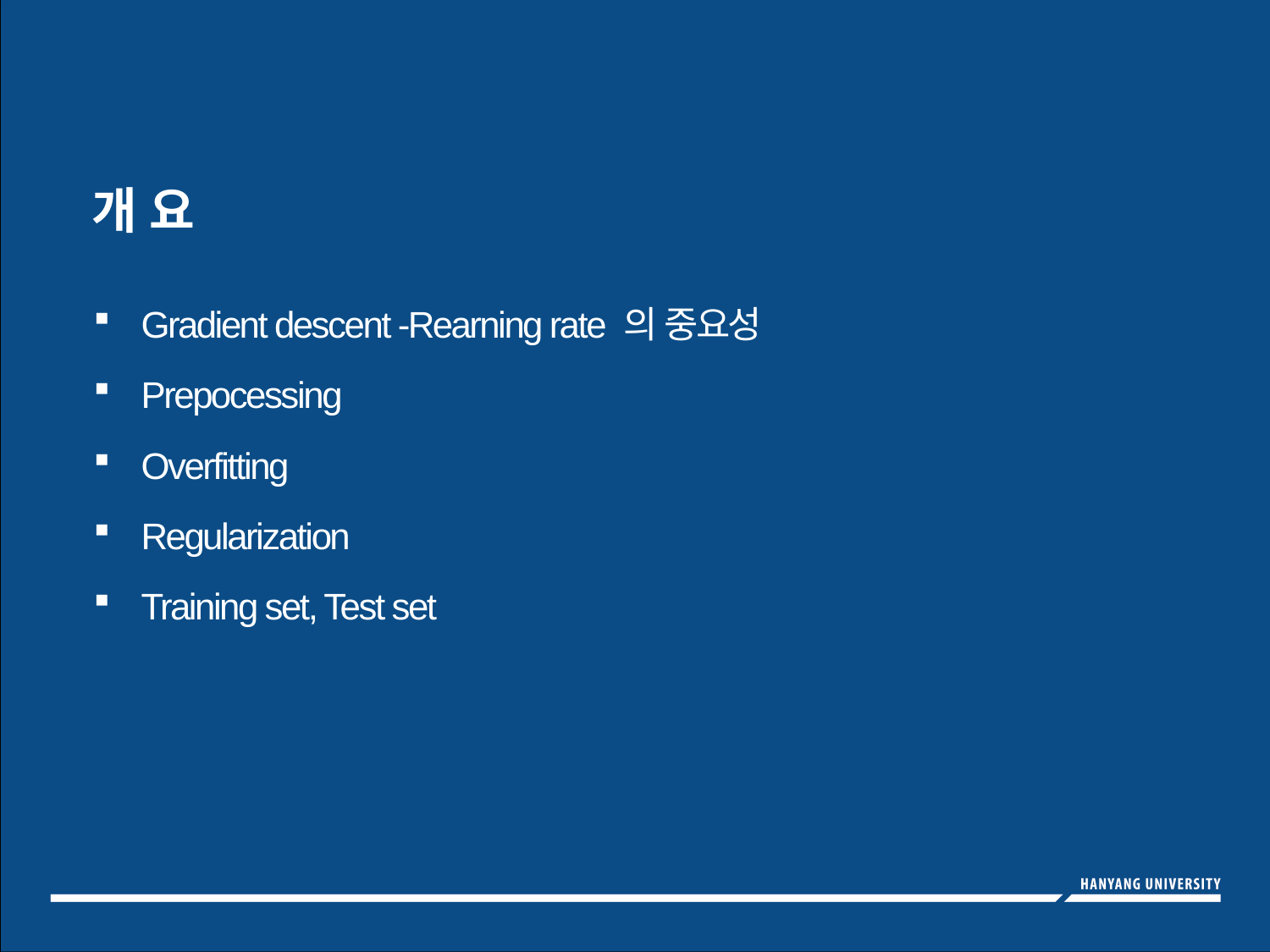

개 요
Gradient descent -Rearning rate 의 중요성
Prepocessing
Overfitting
Regularization
Training set, Test set